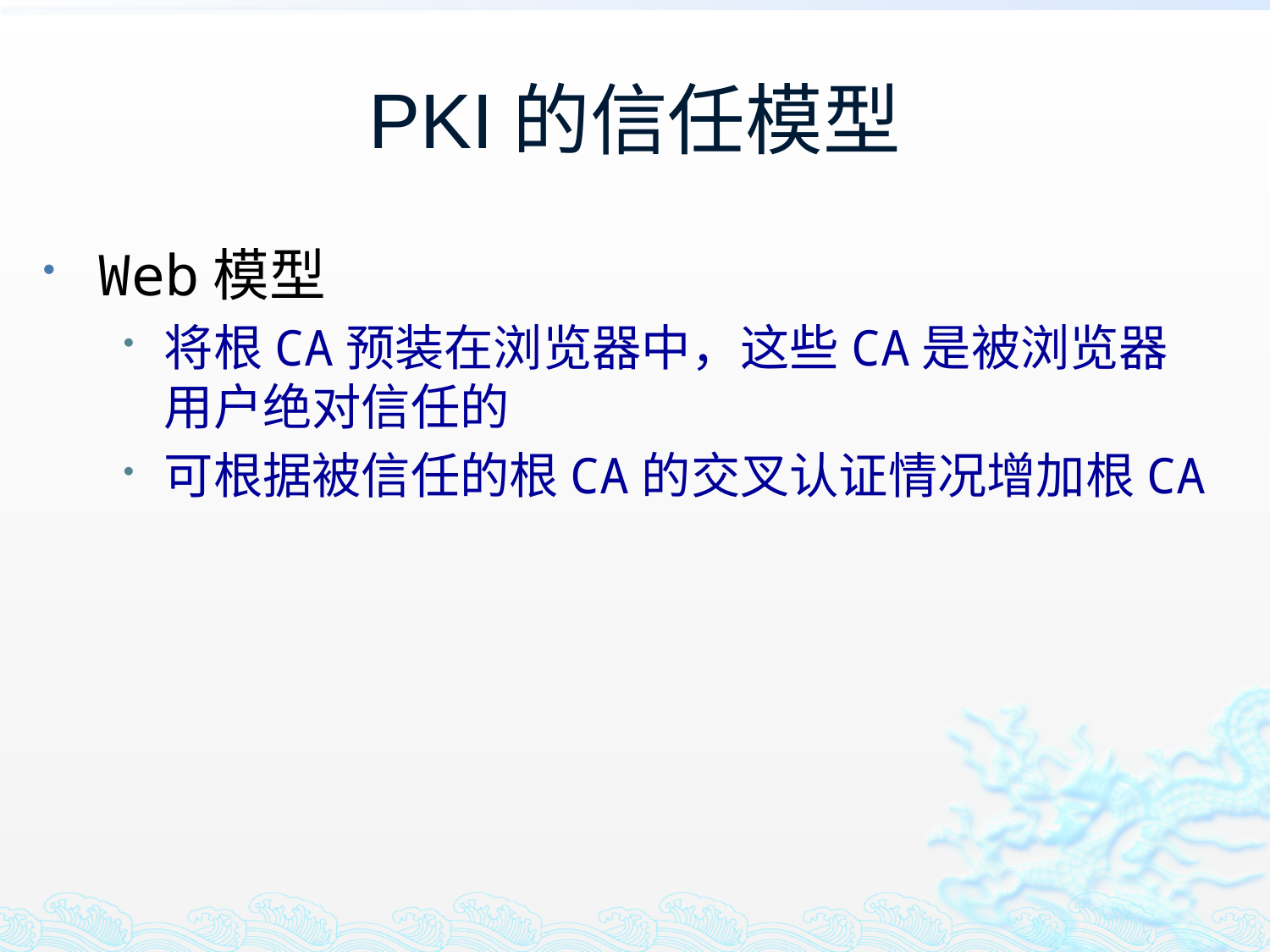

# PKI的信任模型
Web模型
将根CA预装在浏览器中，这些CA是被浏览器用户绝对信任的
可根据被信任的根CA的交叉认证情况增加根CA